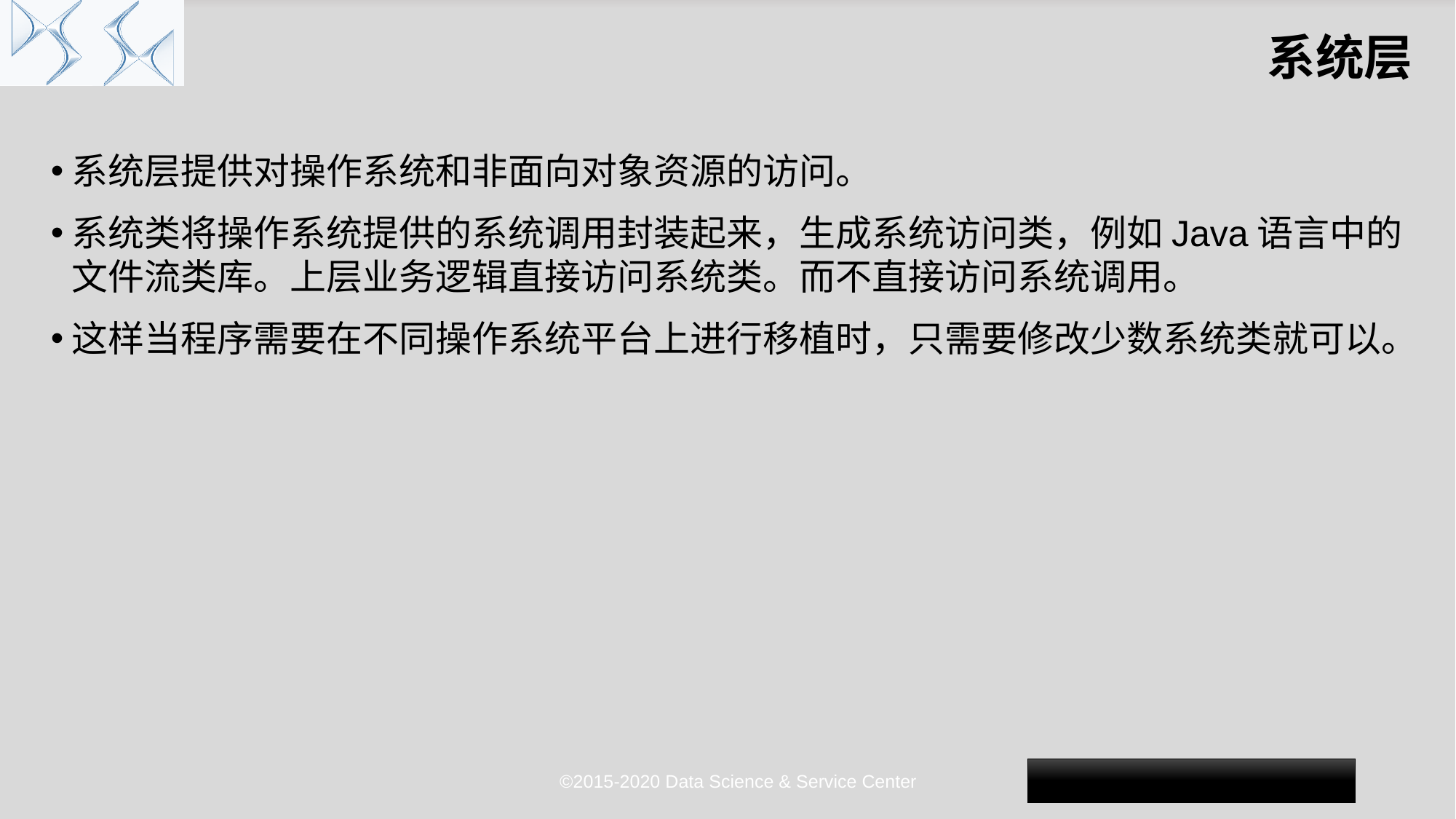

# 系统层
系统层提供对操作系统和非面向对象资源的访问。
系统类将操作系统提供的系统调用封装起来，生成系统访问类，例如Java语言中的文件流类库。上层业务逻辑直接访问系统类。而不直接访问系统调用。
这样当程序需要在不同操作系统平台上进行移植时，只需要修改少数系统类就可以。

©2015-2020 Data Science & Service Center
13